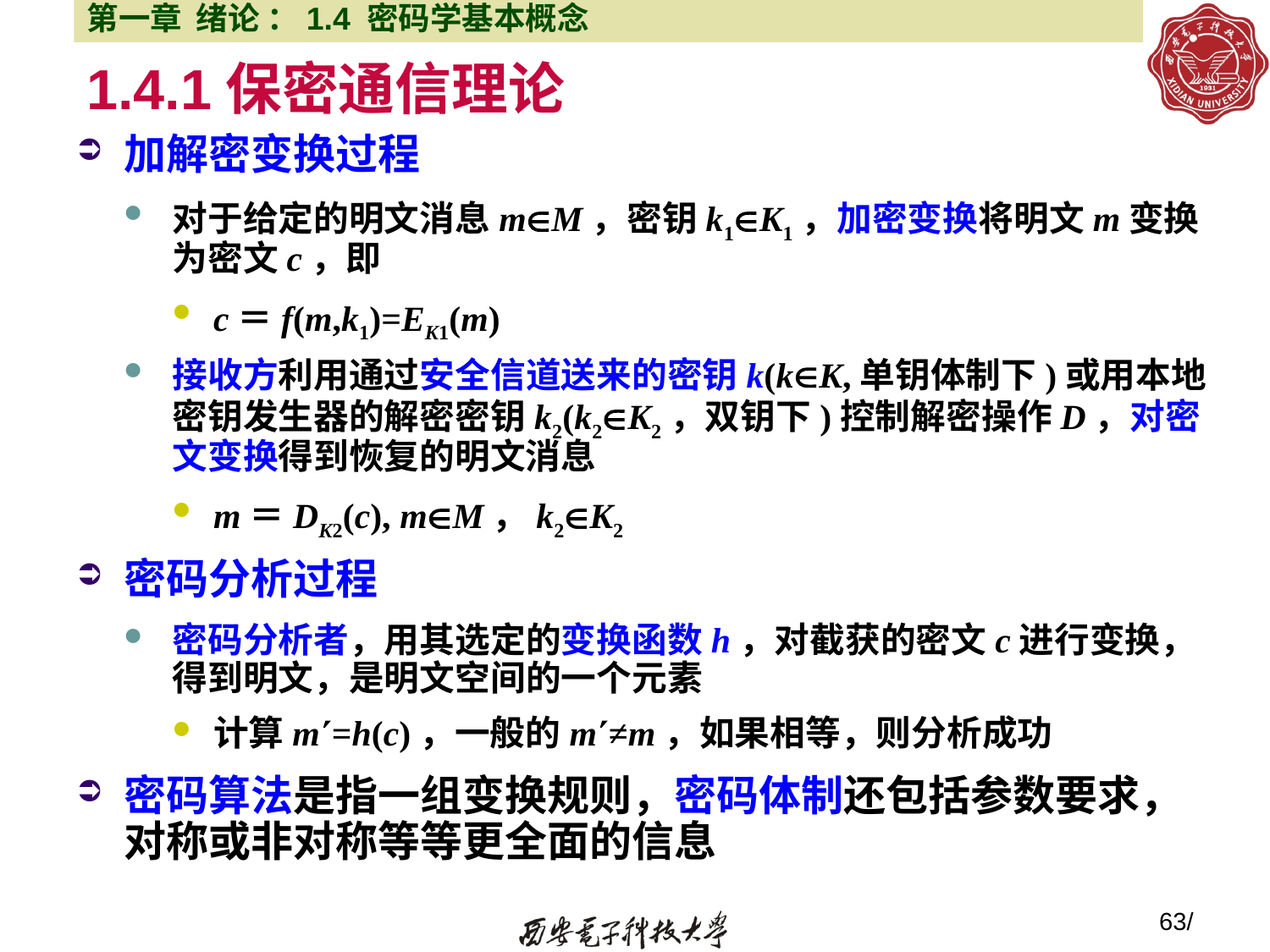

第一章  绪论 ：1.4 密码学基本概念
# 1.4.1保密通信理论
加解密变换过程
对于给定的明文消息m∈M，密钥k1∈K1，加密变换将明文m变换为密文c，即
c＝f(m,k1)=EK1(m)
接收方利用通过安全信道送来的密钥k(k∈K,单钥体制下)或用本地密钥发生器的解密密钥k2(k2∈K2，双钥下)控制解密操作D，对密文变换得到恢复的明文消息
m＝DK2(c), m∈M，k2∈K2
密码分析过程
密码分析者，用其选定的变换函数h，对截获的密文c进行变换，得到明文，是明文空间的一个元素
计算m′=h(c)，一般的m′≠m，如果相等，则分析成功
密码算法是指一组变换规则，密码体制还包括参数要求，对称或非对称等等更全面的信息
63/